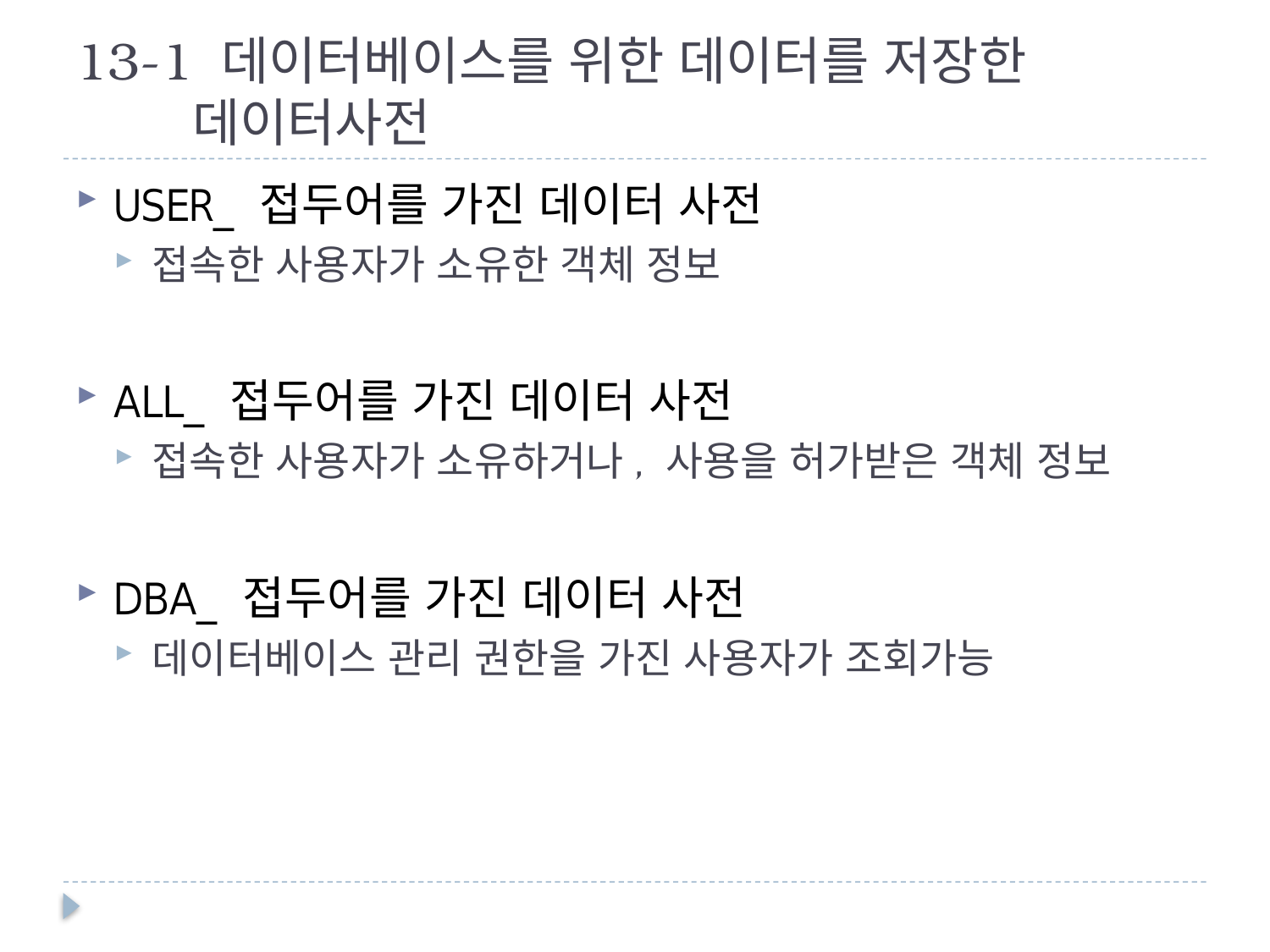

# 13-1 데이터베이스를 위한 데이터를 저장한 데이터사전
USER_ 접두어를 가진 데이터 사전
접속한 사용자가 소유한 객체 정보

ALL_ 접두어를 가진 데이터 사전
접속한 사용자가 소유하거나, 사용을 허가받은 객체 정보

DBA_ 접두어를 가진 데이터 사전
데이터베이스 관리 권한을 가진 사용자가 조회가능